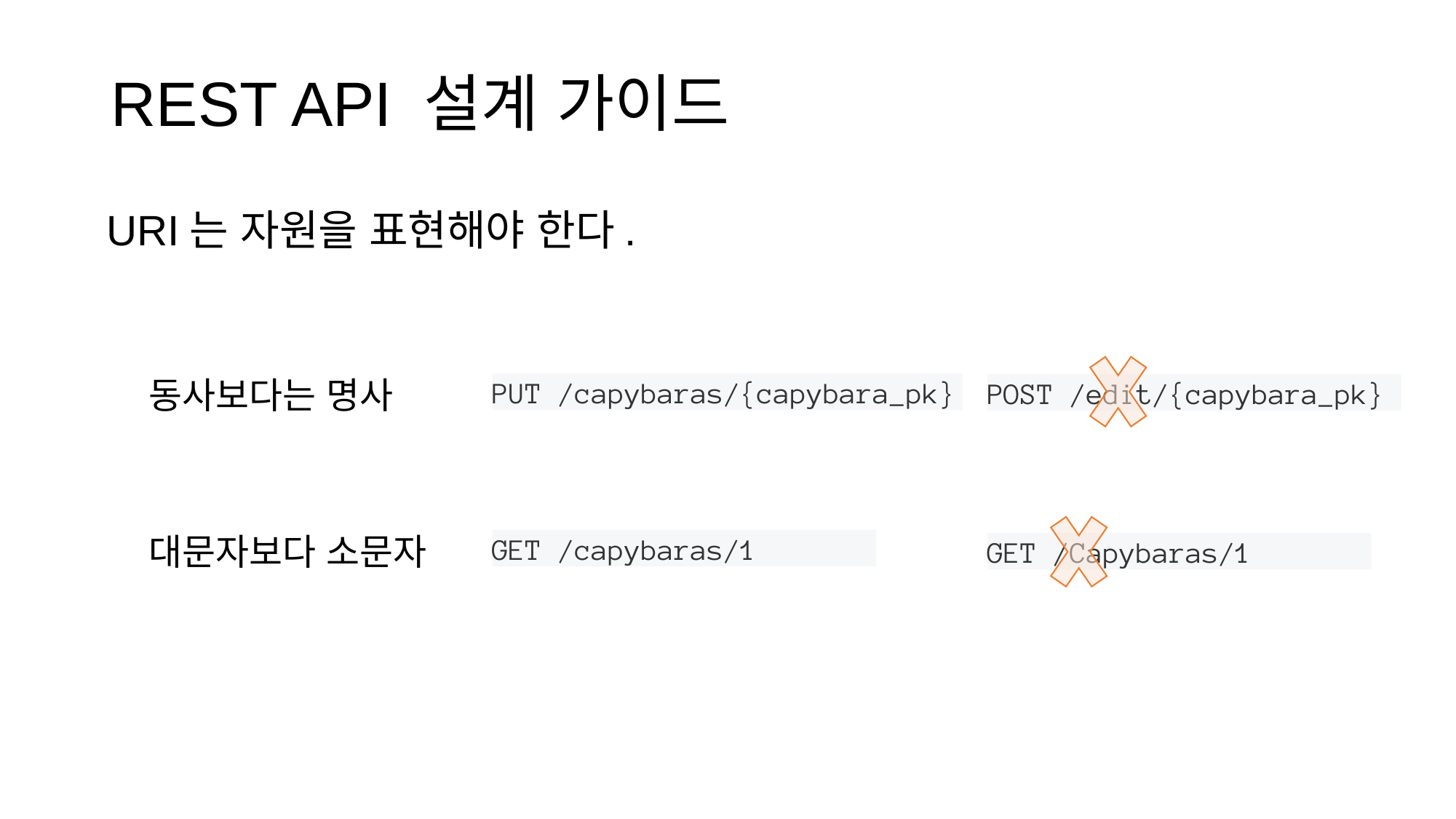

# REST API 설계 가이드
URI는 자원을 표현해야 한다.
동사보다는 명사

대문자보다 소문자

PUT /capybaras/{capybara_pk}
POST /edit/{capybara_pk}

GET /capybaras/1
GET /Capybaras/1